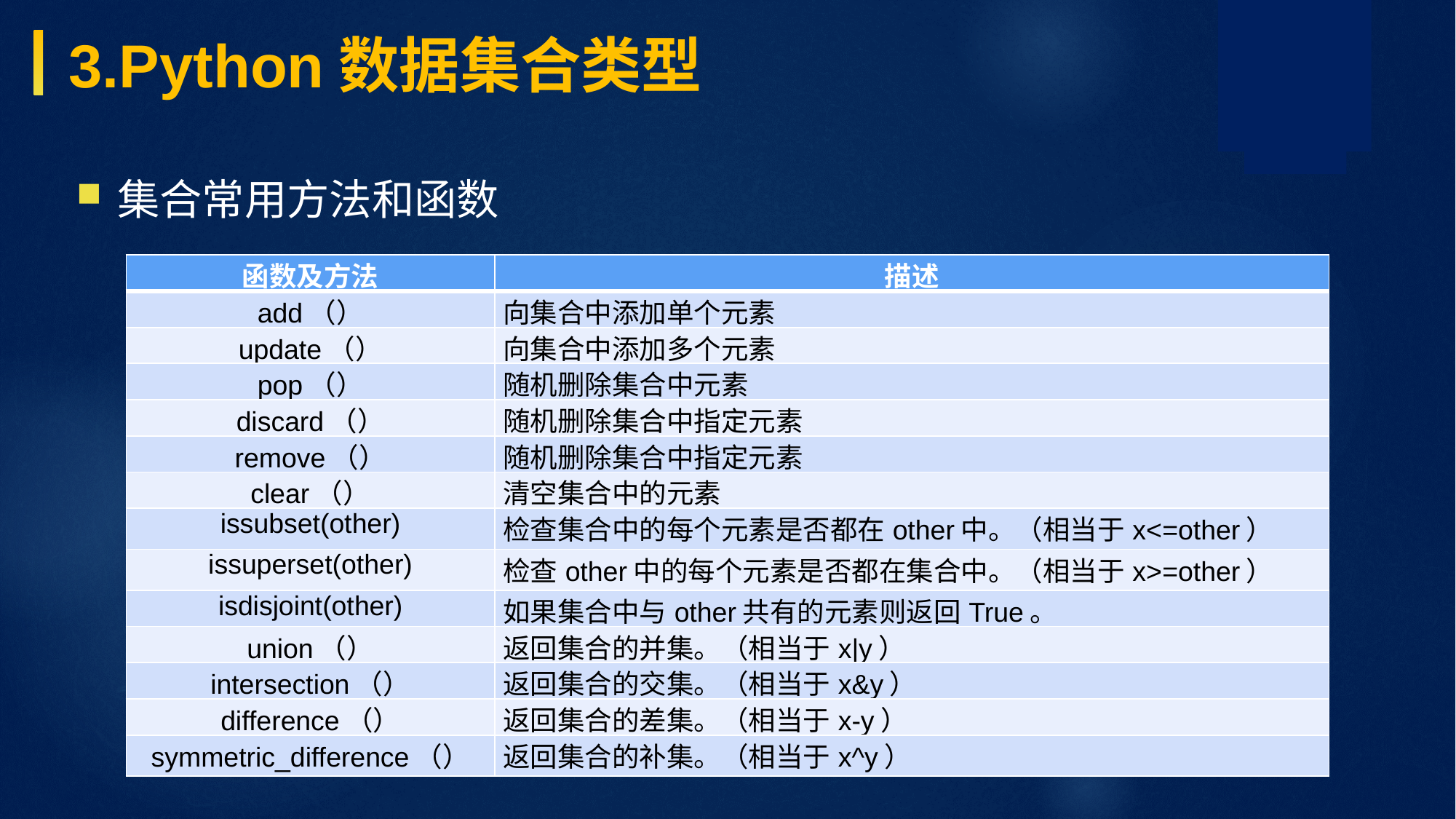

3.Python数据集合类型
集合常用方法和函数

| 函数及方法 | 描述 |
| --- | --- |
| add（） | 向集合中添加单个元素 |
| update（） | 向集合中添加多个元素 |
| pop（） | 随机删除集合中元素 |
| discard（） | 随机删除集合中指定元素 |
| remove（） | 随机删除集合中指定元素 |
| clear（） | 清空集合中的元素 |
| issubset(other) | 检查集合中的每个元素是否都在other中。（相当于x<=other） |
| issuperset(other) | 检查other中的每个元素是否都在集合中。（相当于x>=other） |
| isdisjoint(other) | 如果集合中与other共有的元素则返回True。 |
| union（） | 返回集合的并集。（相当于x|y） |
| intersection（） | 返回集合的交集。（相当于x&y） |
| difference（） | 返回集合的差集。（相当于x-y） |
| symmetric\_difference（） | 返回集合的补集。（相当于x^y） |